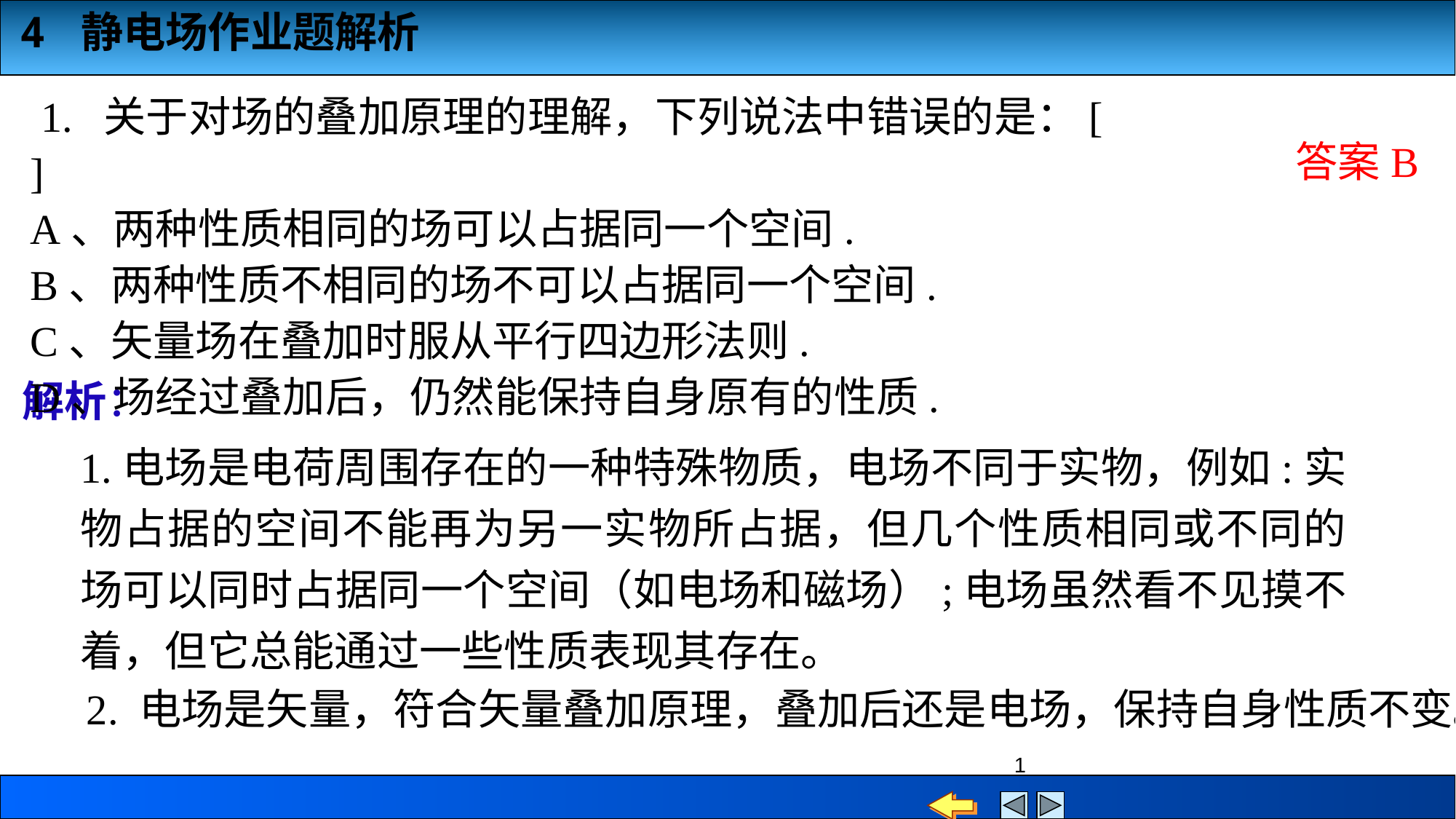

1.  关于对场的叠加原理的理解，下列说法中错误的是：[    ]
A、两种性质相同的场可以占据同一个空间.
B、两种性质不相同的场不可以占据同一个空间.
C、矢量场在叠加时服从平行四边形法则.
D、场经过叠加后，仍然能保持自身原有的性质.
答案B
解析：
1.电场是电荷周围存在的一种特殊物质，电场不同于实物，例如:实物占据的空间不能再为另一实物所占据，但几个性质相同或不同的场可以同时占据同一个空间（如电场和磁场）;电场虽然看不见摸不着，但它总能通过一些性质表现其存在。
2. 电场是矢量，符合矢量叠加原理，叠加后还是电场，保持自身性质不变。